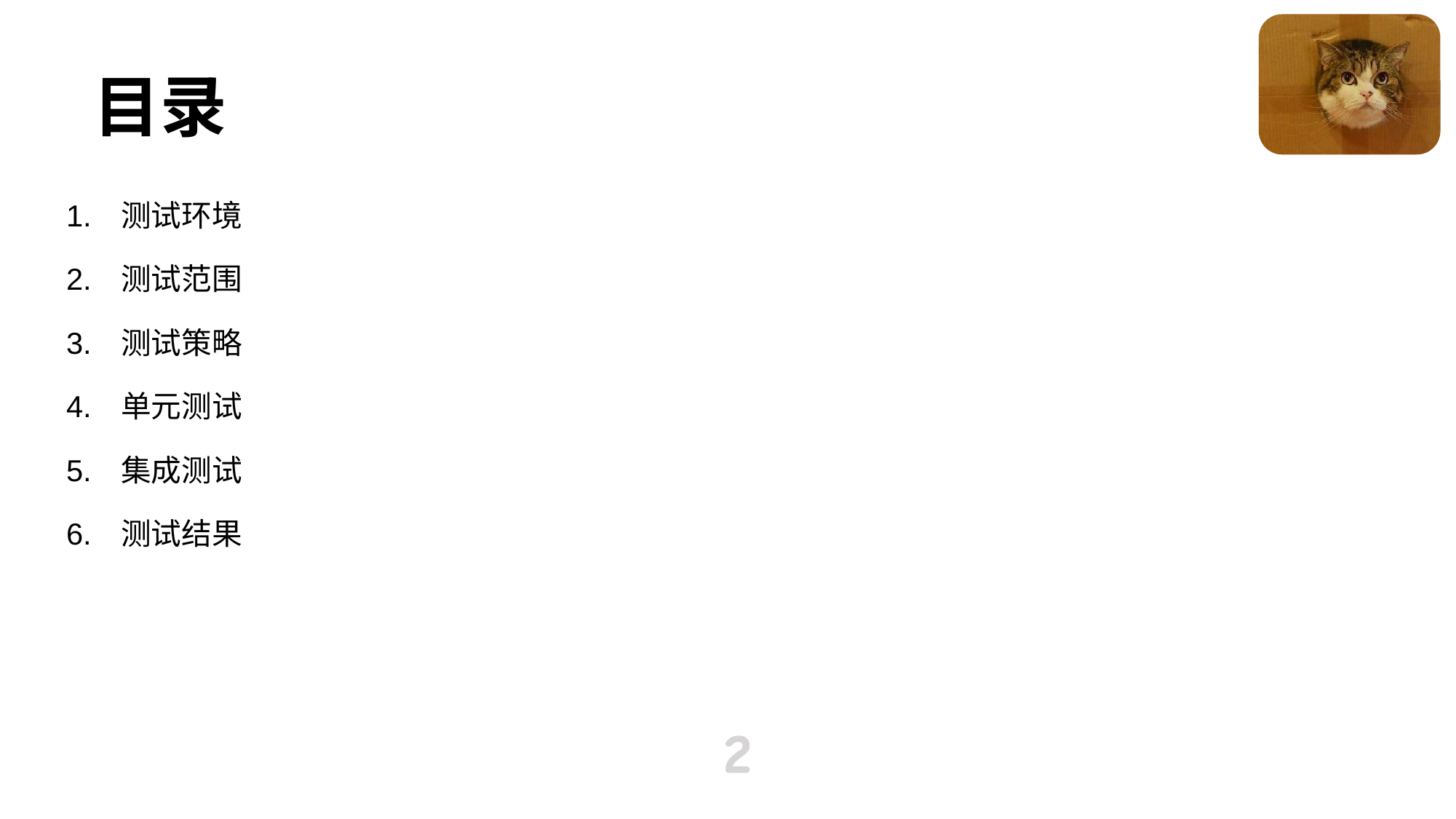

目录
测试环境
测试范围
测试策略
单元测试
集成测试
测试结果
2